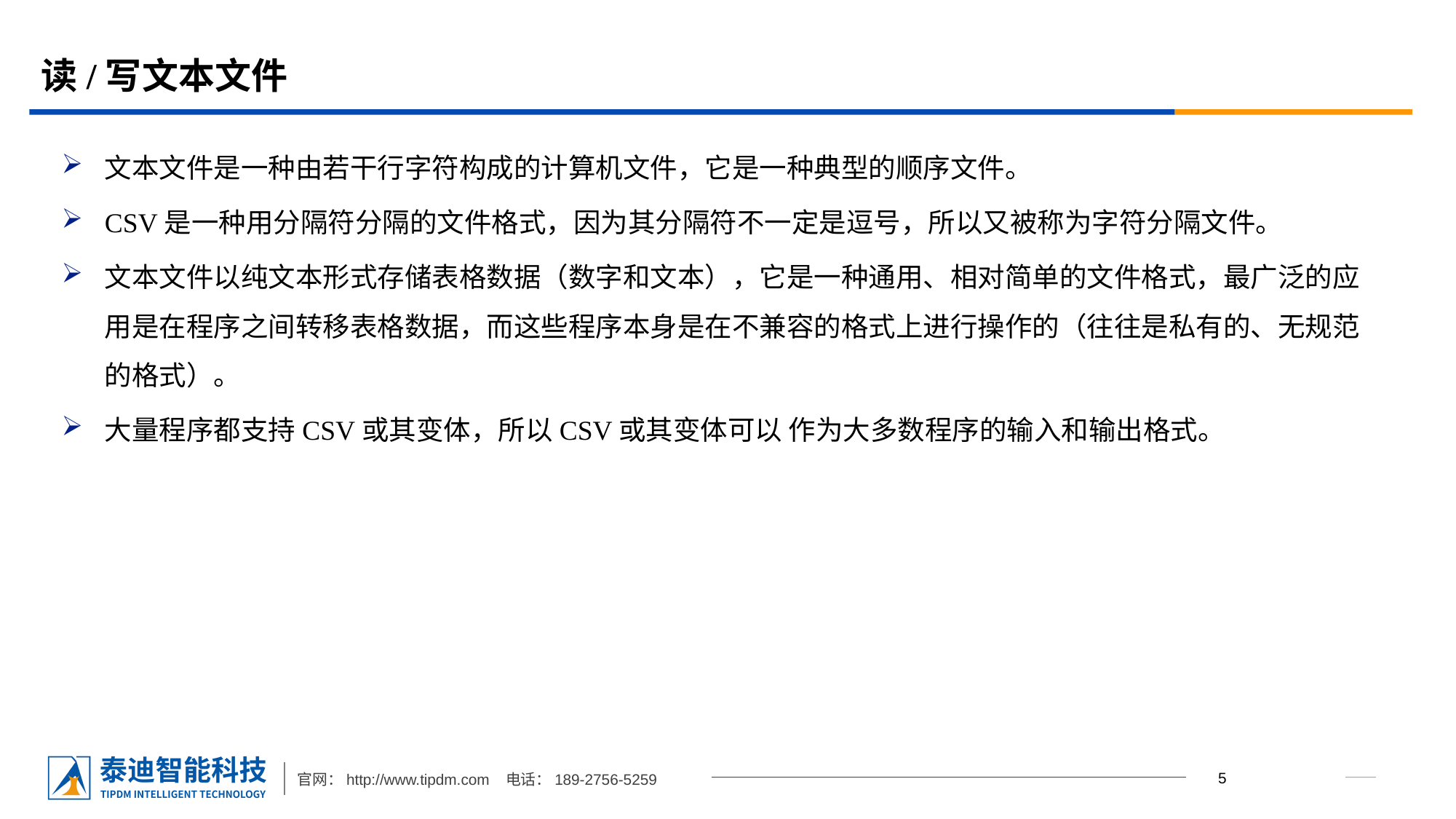

# 读/写文本文件
文本文件是一种由若干行字符构成的计算机文件，它是一种典型的顺序文件。
CSV是一种用分隔符分隔的文件格式，因为其分隔符不一定是逗号，所以又被称为字符分隔文件。
文本文件以纯文本形式存储表格数据（数字和文本），它是一种通用、相对简单的文件格式，最广泛的应用是在程序之间转移表格数据，而这些程序本身是在不兼容的格式上进行操作的（往往是私有的、无规范的格式）。
大量程序都支持CSV或其变体，所以CSV或其变体可以 作为大多数程序的输入和输出格式。